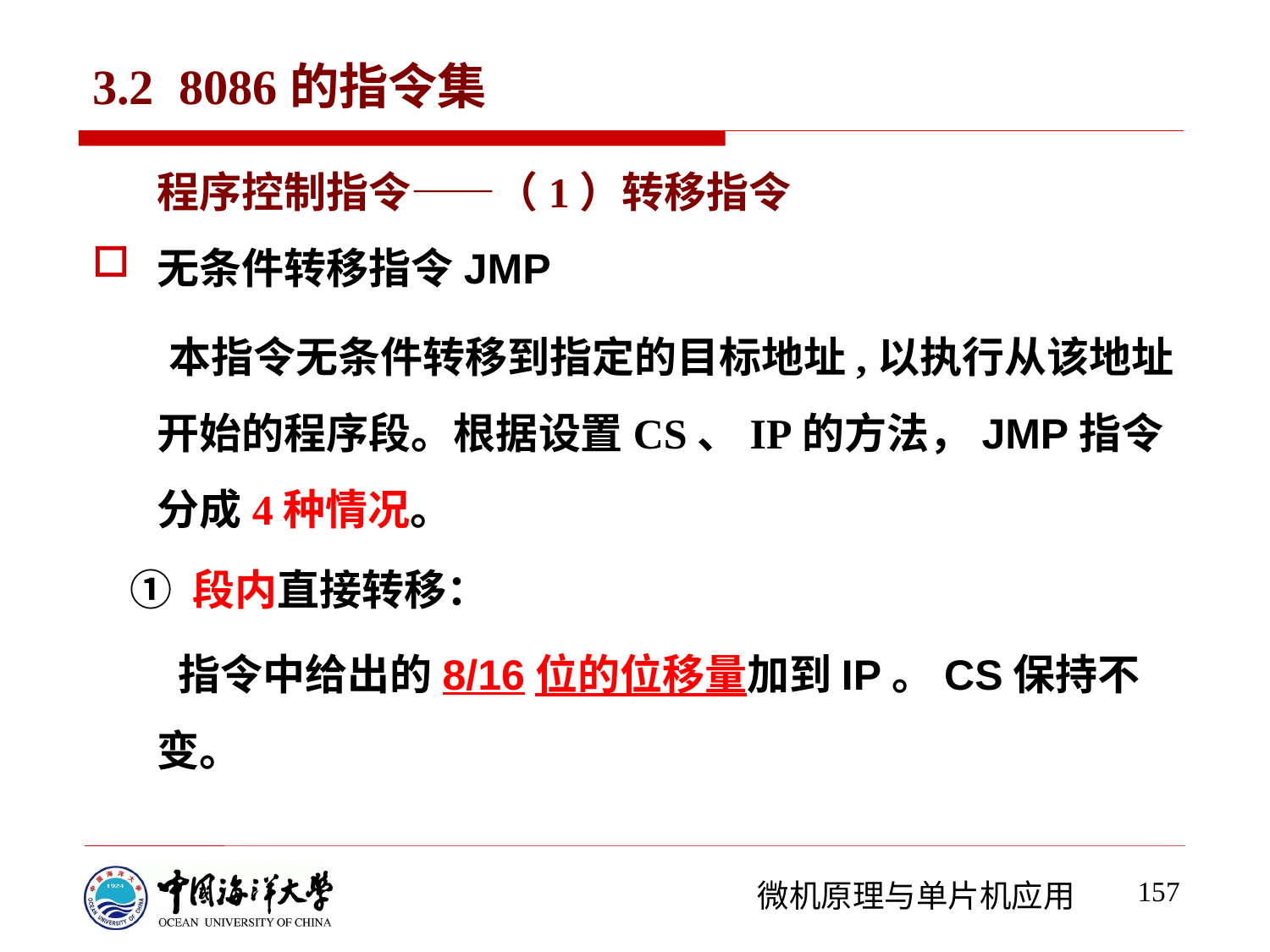

# 3.2  8086的指令集
程序控制指令——（1）转移指令
无条件转移指令JMP
       本指令无条件转移到指定的目标地址,以执行从该地址开始的程序段。根据设置CS、IP的方法，JMP指令分成4种情况。
    ① 段内直接转移：
        指令中给出的8/16位的位移量加到IP。CS保持不变。

157